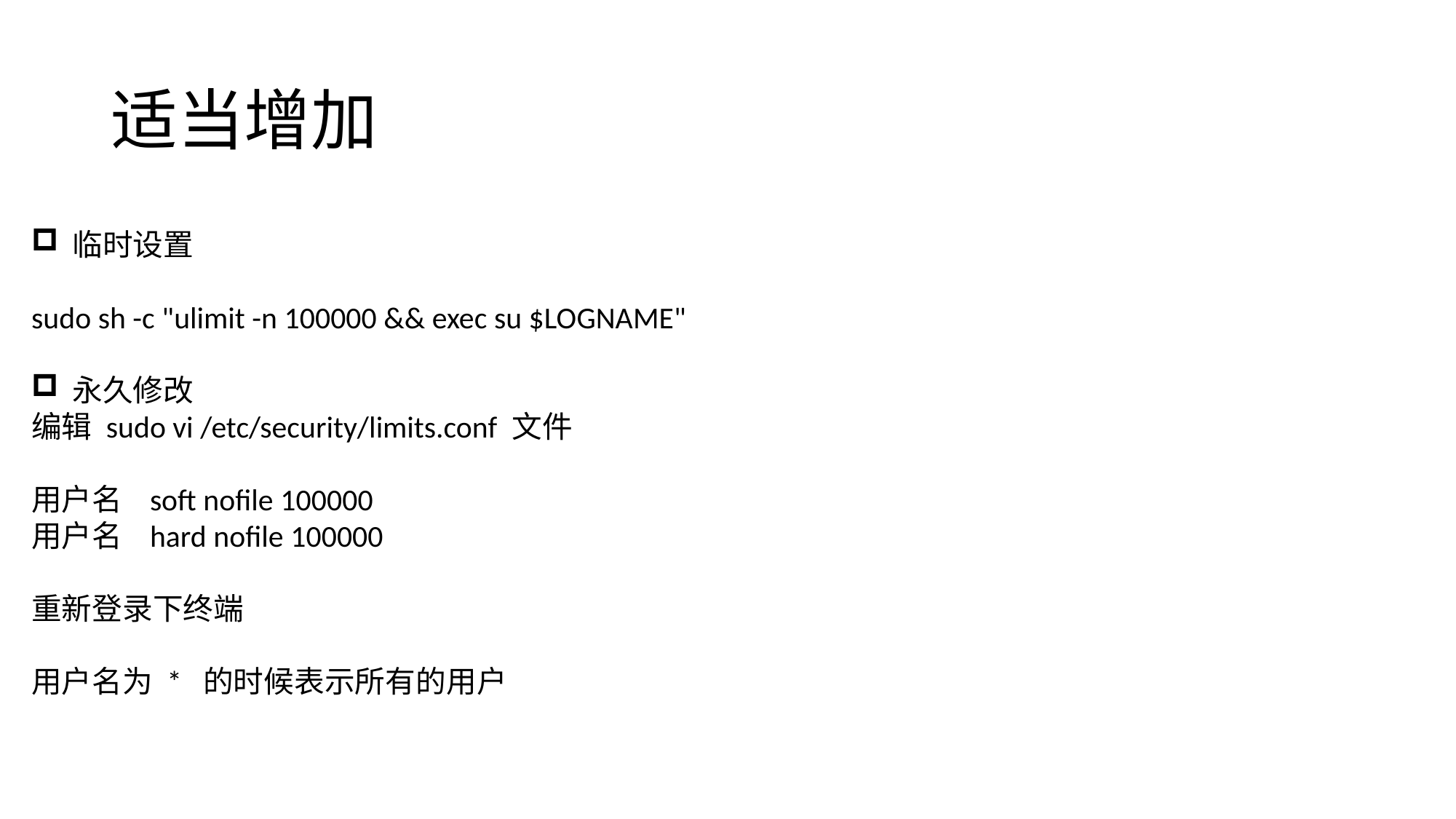

# 适当增加
临时设置

sudo sh -c "ulimit -n 100000 && exec su $LOGNAME"

永久修改
编辑 sudo vi /etc/security/limits.conf 文件

用户名   soft nofile 100000
用户名   hard nofile 100000

重新登录下终端

用户名为 *  的时候表示所有的用户